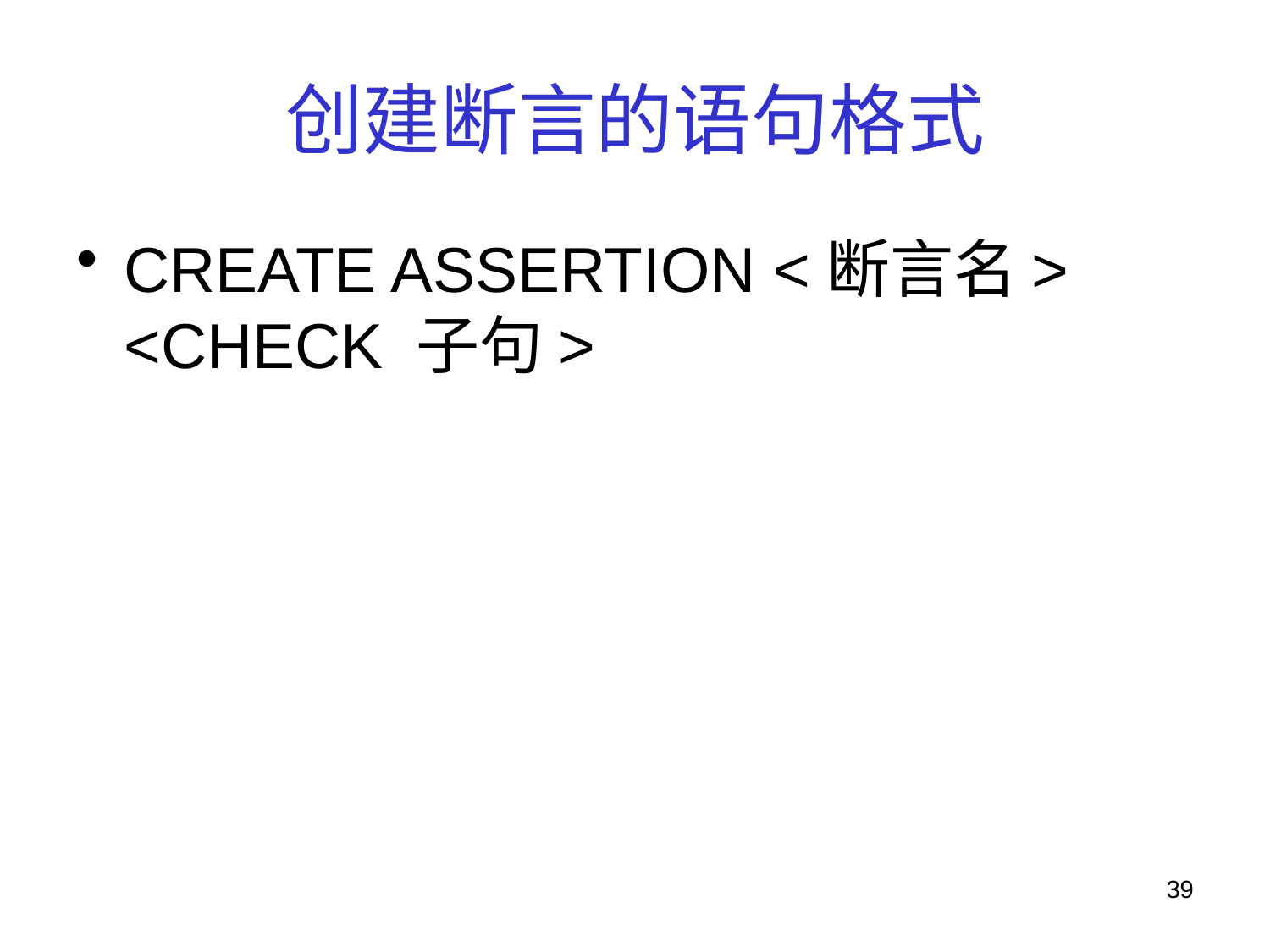

# 创建断言的语句格式
CREATE ASSERTION <断言名> <CHECK 子句>
39